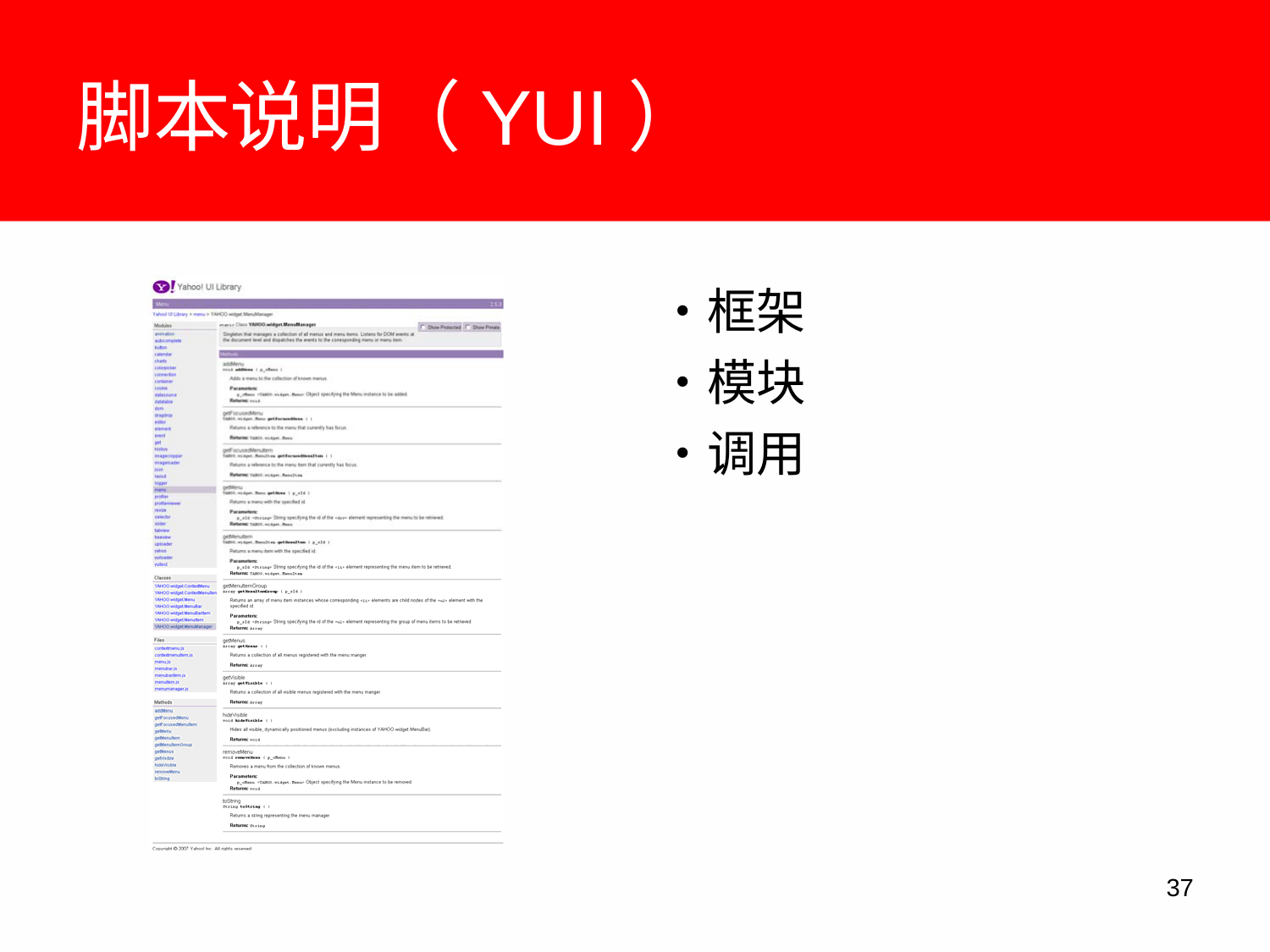

# 脚本说明（YUI）

•	框架

•	模块

•	调用
37